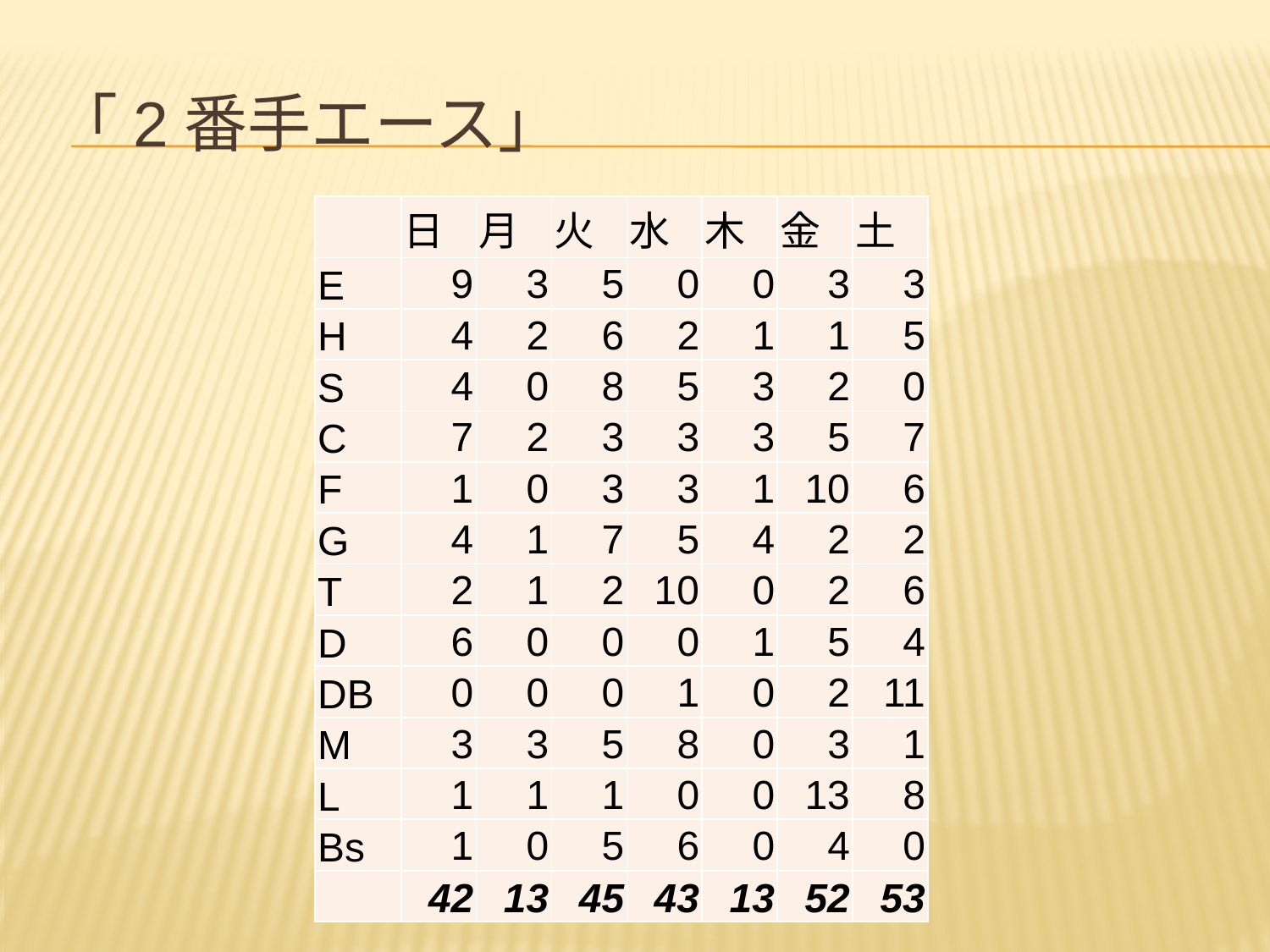

# 「2番手エース」
|  | 日 | 月 | 火 | 水 | 木 | 金 | 土 |
| --- | --- | --- | --- | --- | --- | --- | --- |
| E | 9 | 3 | 5 | 0 | 0 | 3 | 3 |
| H | 4 | 2 | 6 | 2 | 1 | 1 | 5 |
| S | 4 | 0 | 8 | 5 | 3 | 2 | 0 |
| C | 7 | 2 | 3 | 3 | 3 | 5 | 7 |
| F | 1 | 0 | 3 | 3 | 1 | 10 | 6 |
| G | 4 | 1 | 7 | 5 | 4 | 2 | 2 |
| T | 2 | 1 | 2 | 10 | 0 | 2 | 6 |
| D | 6 | 0 | 0 | 0 | 1 | 5 | 4 |
| DB | 0 | 0 | 0 | 1 | 0 | 2 | 11 |
| M | 3 | 3 | 5 | 8 | 0 | 3 | 1 |
| L | 1 | 1 | 1 | 0 | 0 | 13 | 8 |
| Bs | 1 | 0 | 5 | 6 | 0 | 4 | 0 |
|  | 42 | 13 | 45 | 43 | 13 | 52 | 53 |